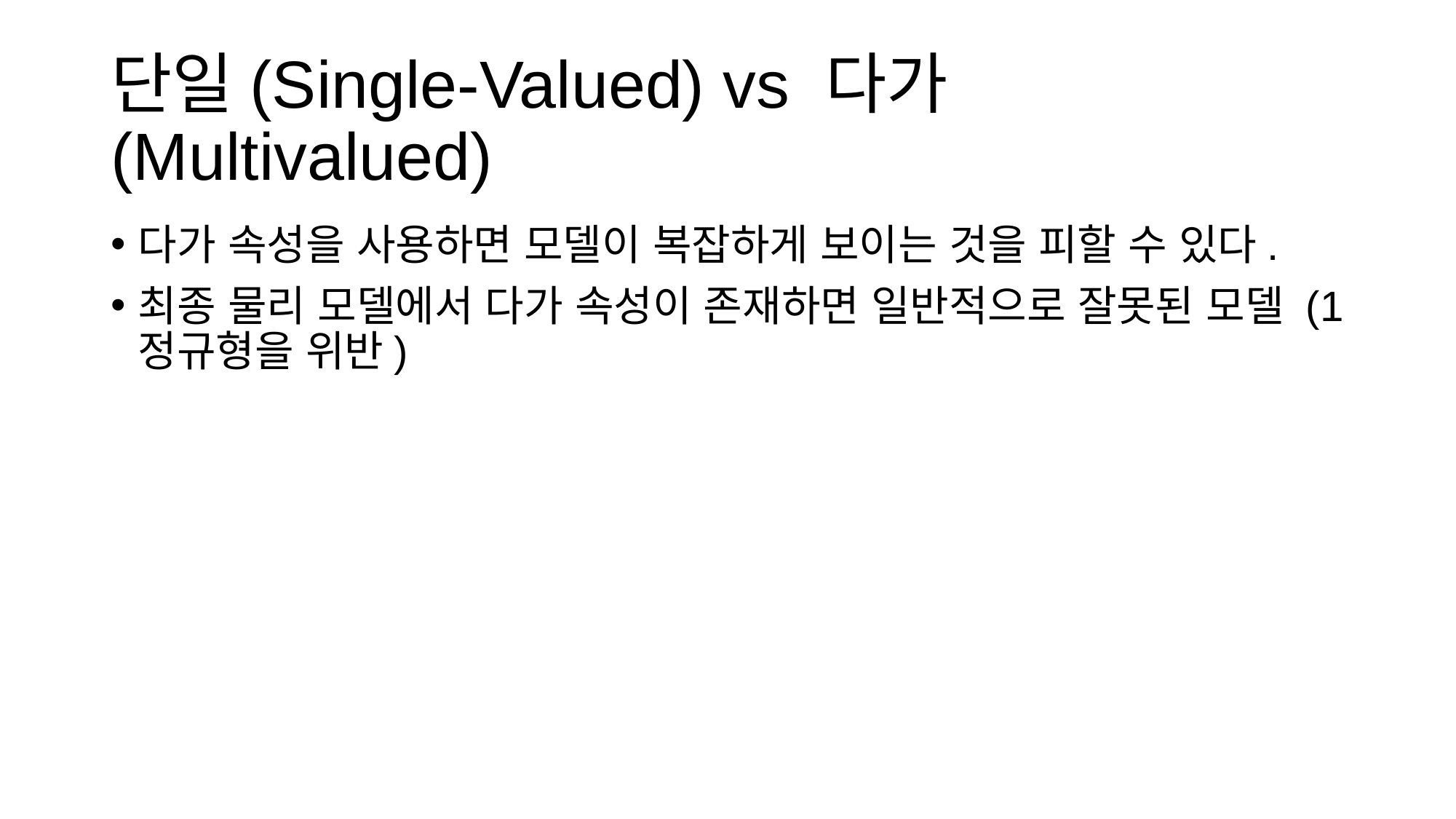

# 단일(Single-Valued) vs 다가(Multivalued)
다가 속성을 사용하면 모델이 복잡하게 보이는 것을 피할 수 있다.
최종 물리 모델에서 다가 속성이 존재하면 일반적으로 잘못된 모델 (1정규형을 위반)